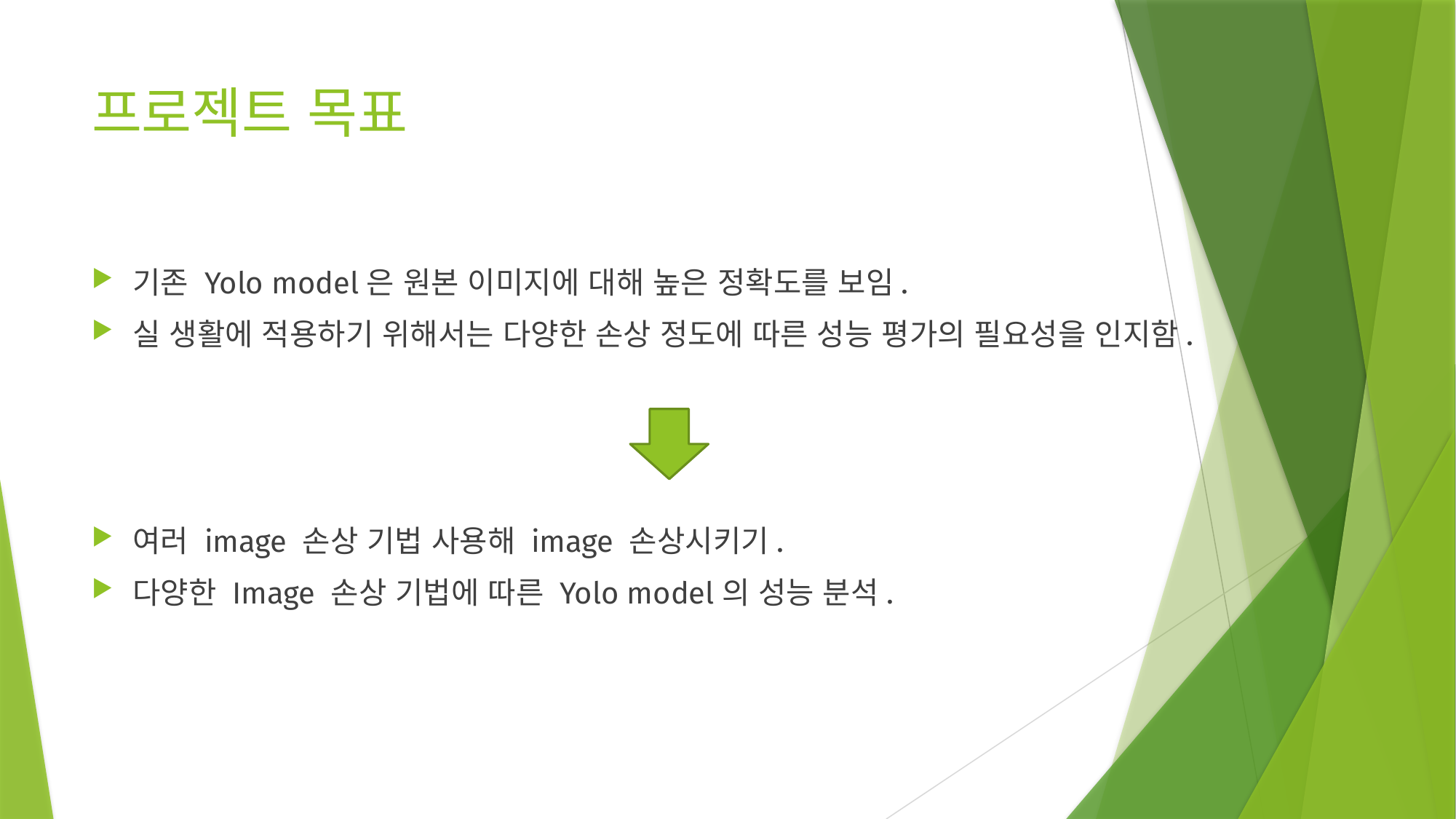

# 프로젝트 목표
기존 Yolo model은 원본 이미지에 대해 높은 정확도를 보임.
실 생활에 적용하기 위해서는 다양한 손상 정도에 따른 성능 평가의 필요성을 인지함.

여러 image 손상 기법 사용해 image 손상시키기.
다양한 Image 손상 기법에 따른 Yolo model의 성능 분석.